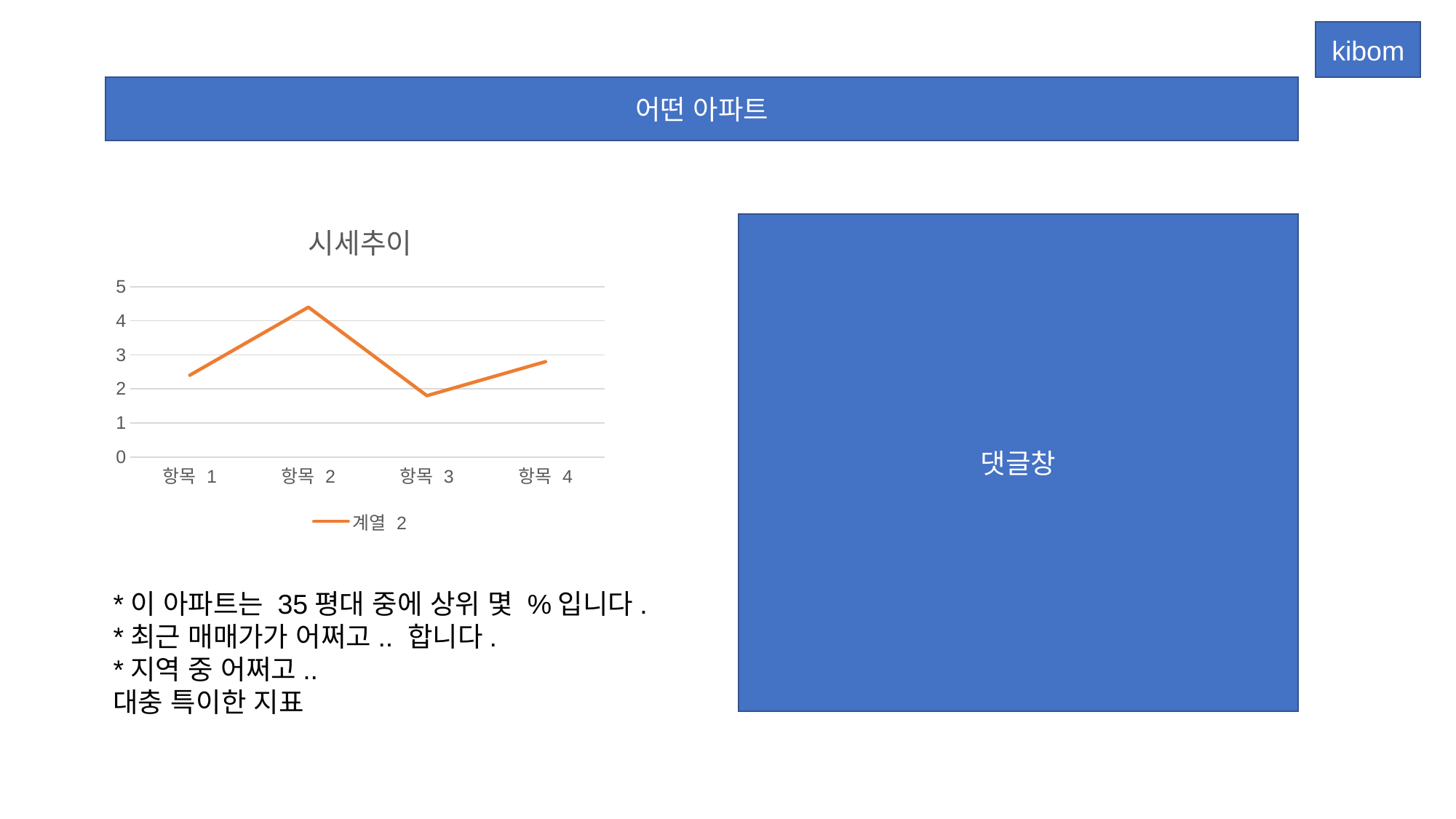

kibom
어떤 아파트

### Chart: 시세추이

| Category | 계열 2 |
|---|---|
| 항목 1 | 2.4 |
| 항목 2 | 4.4 |
| 항목 3 | 1.8 |
| 항목 4 | 2.8 |
댓글창
*이 아파트는 35평대 중에 상위 몇 %입니다.
*최근 매매가가 어쩌고.. 합니다.
*지역 중 어쩌고..
대충 특이한 지표